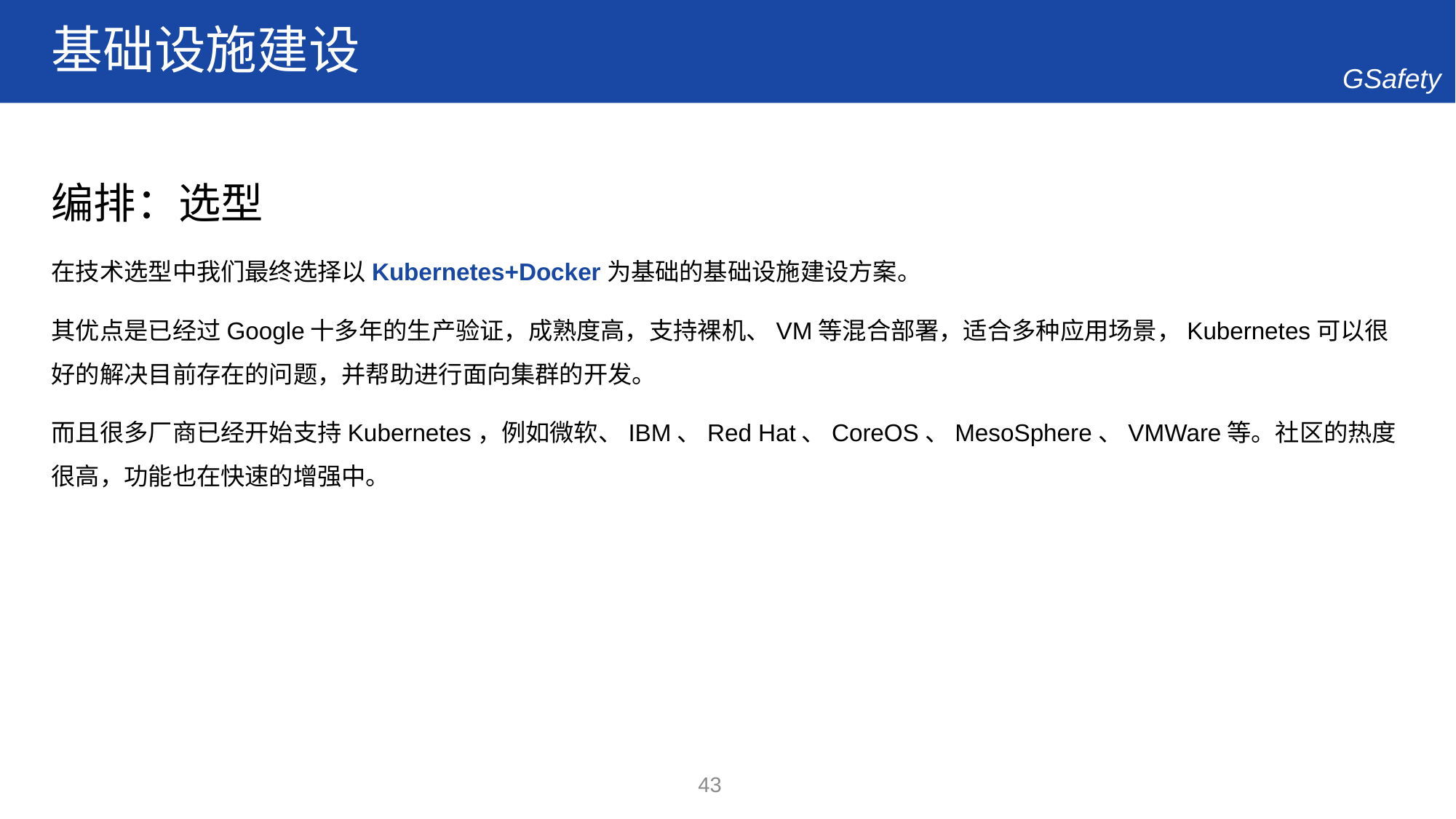

# 基础设施建设
编排：选型
在技术选型中我们最终选择以Kubernetes+Docker为基础的基础设施建设方案。
其优点是已经过Google十多年的生产验证，成熟度高，支持裸机、VM等混合部署，适合多种应用场景，Kubernetes可以很好的解决目前存在的问题，并帮助进行面向集群的开发。
而且很多厂商已经开始支持Kubernetes，例如微软、IBM、Red Hat、CoreOS、MesoSphere、VMWare等。社区的热度很高，功能也在快速的增强中。
43